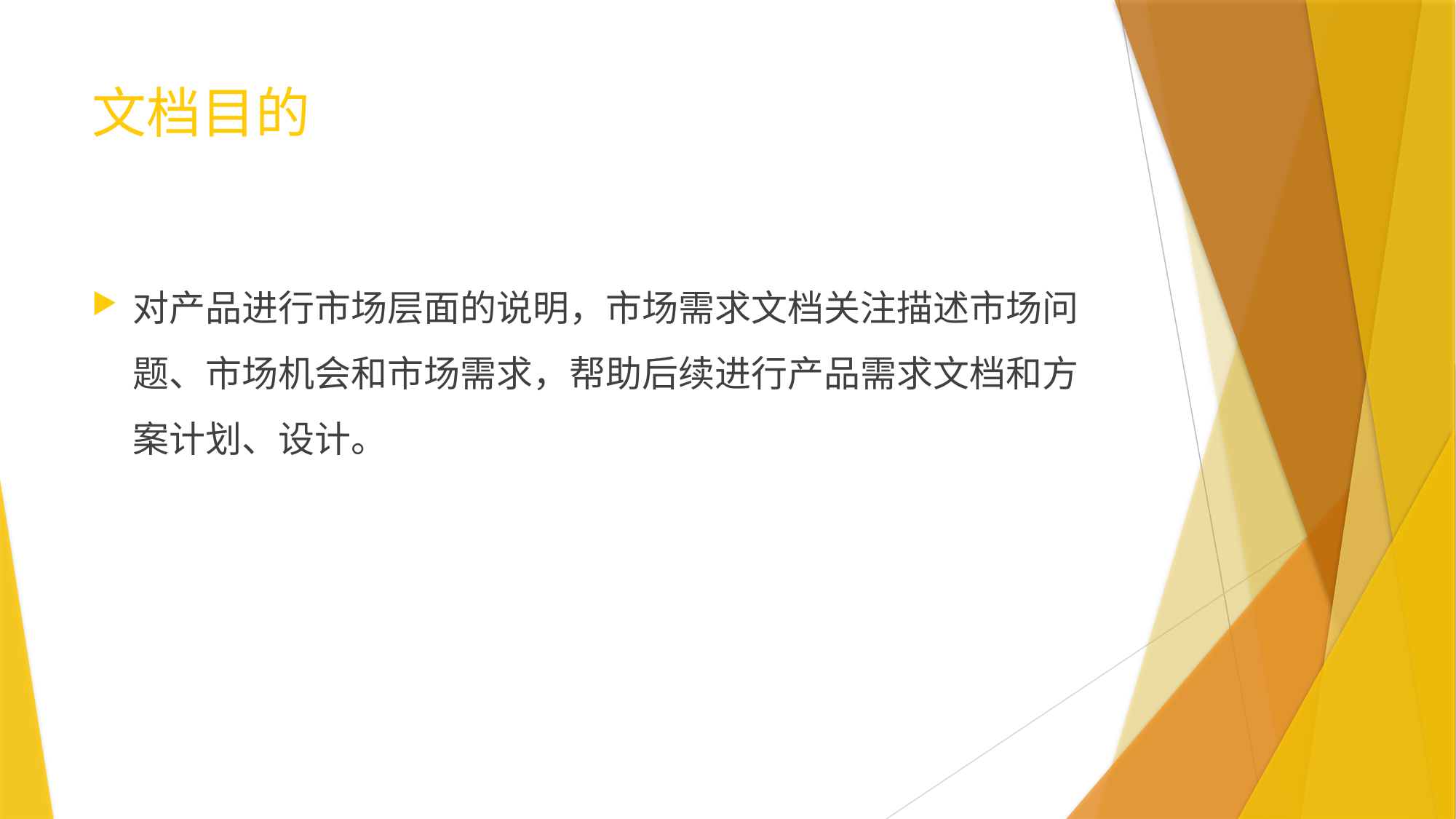

# 文档目的
对产品进行市场层面的说明，市场需求文档关注描述市场问题、市场机会和市场需求，帮助后续进行产品需求文档和方案计划、设计。